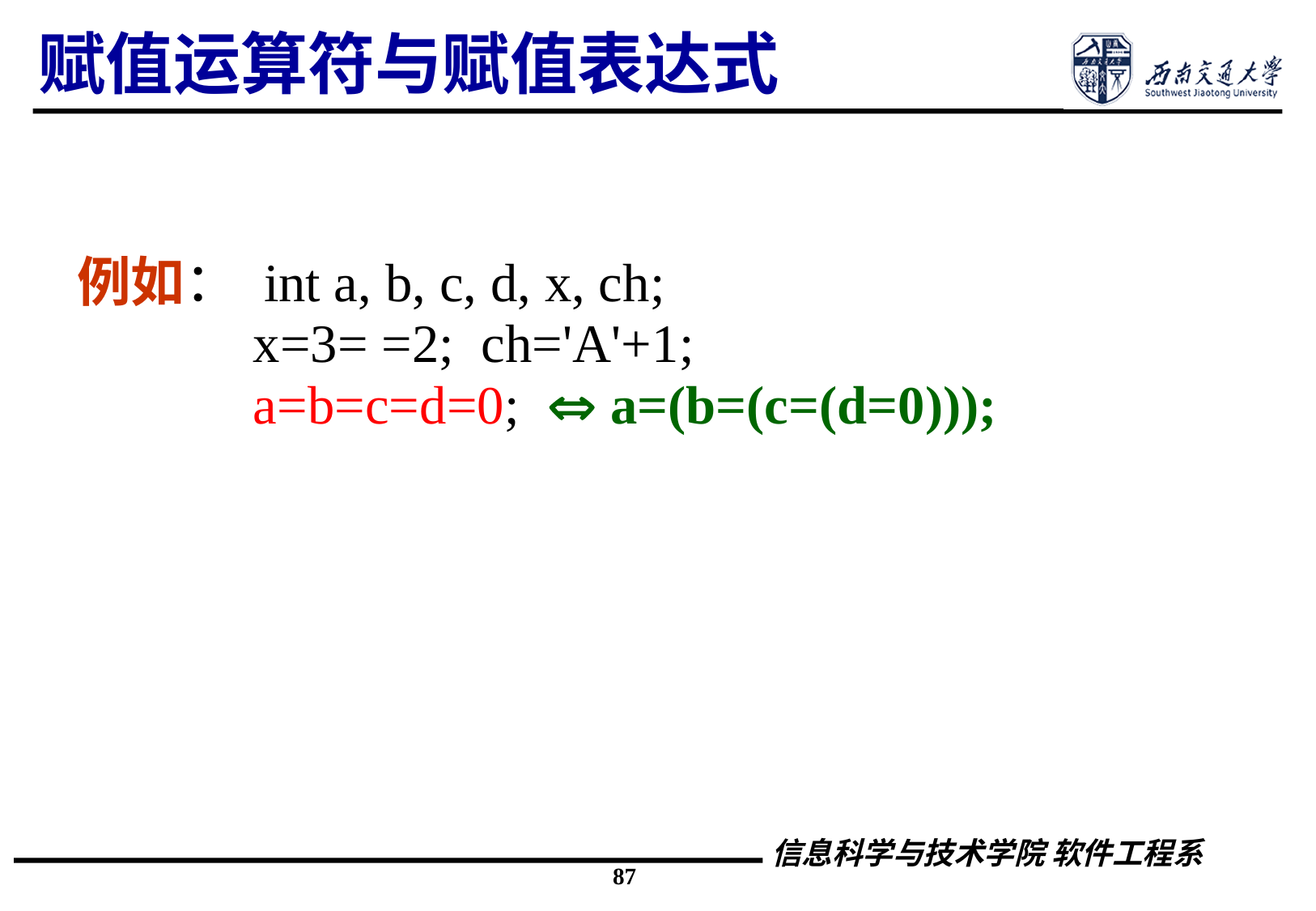

赋值运算符与赋值表达式
例如： int a, b, c, d, x, ch;
             x=3= =2;  ch='A'+1;
             a=b=c=d=0;  ⇔ a=(b=(c=(d=0)));
87